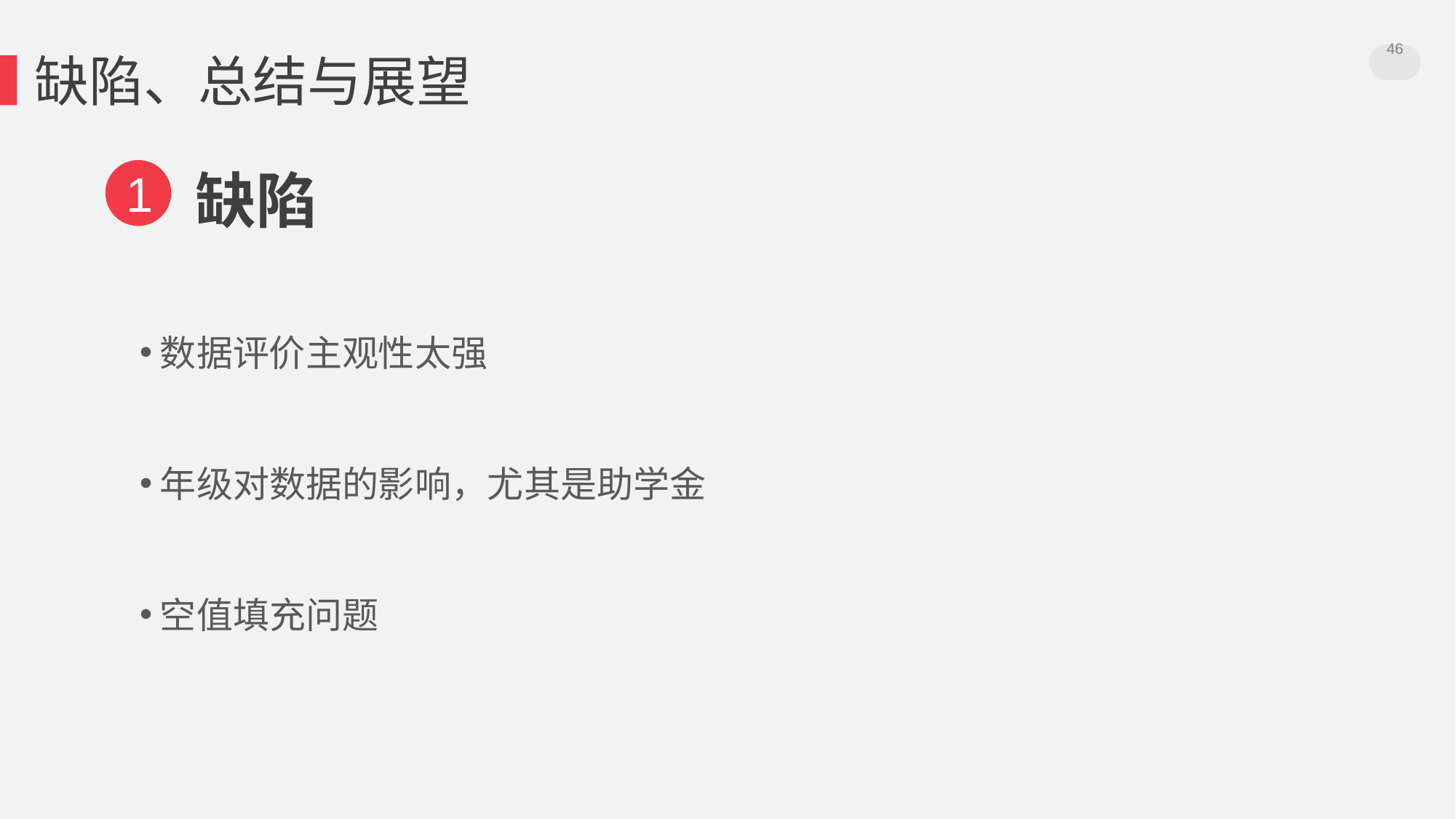

46
缺陷、总结与展望
1
缺陷
数据评价主观性太强

年级对数据的影响，尤其是助学金

空值填充问题